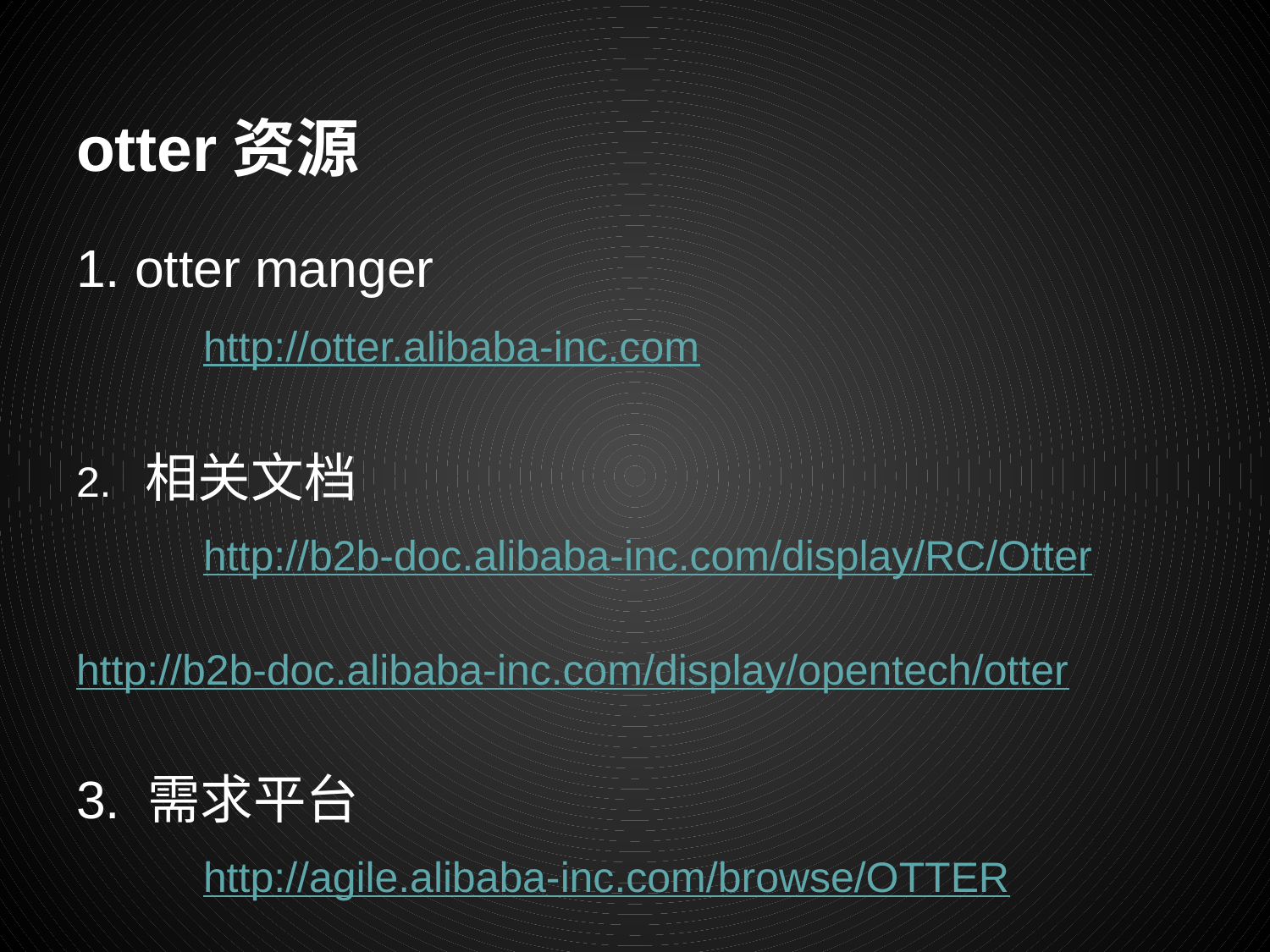

# otter资源
1. otter manger
	http://otter.alibaba-inc.com

2.  相关文档
	http://b2b-doc.alibaba-inc.com/display/RC/Otter
	http://b2b-doc.alibaba-inc.com/display/opentech/otter

3. 需求平台
	http://agile.alibaba-inc.com/browse/OTTER